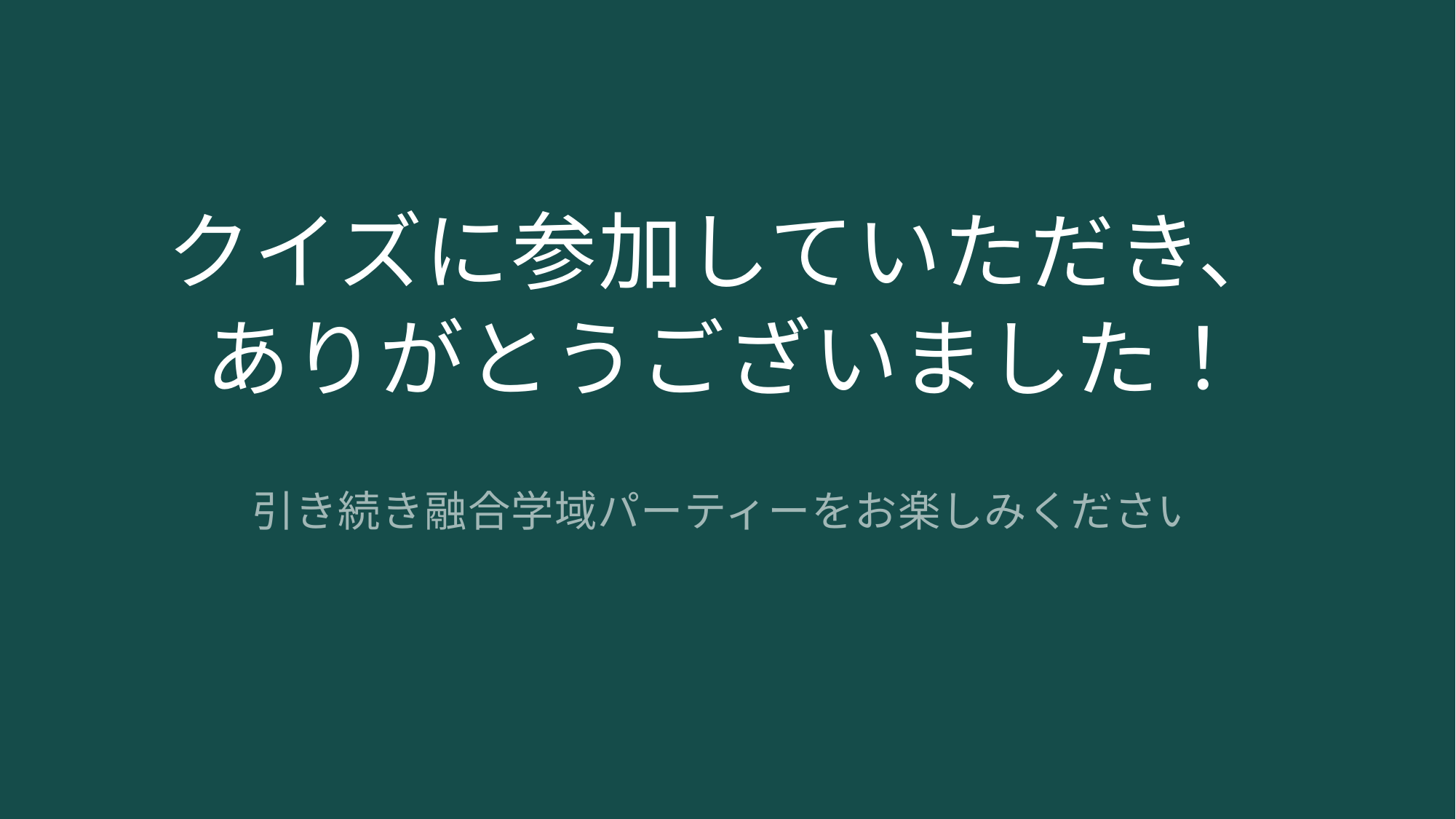

# クイズに参加していただき、 ありがとうございました！
引き続き融合学域パーティーをお楽しみください